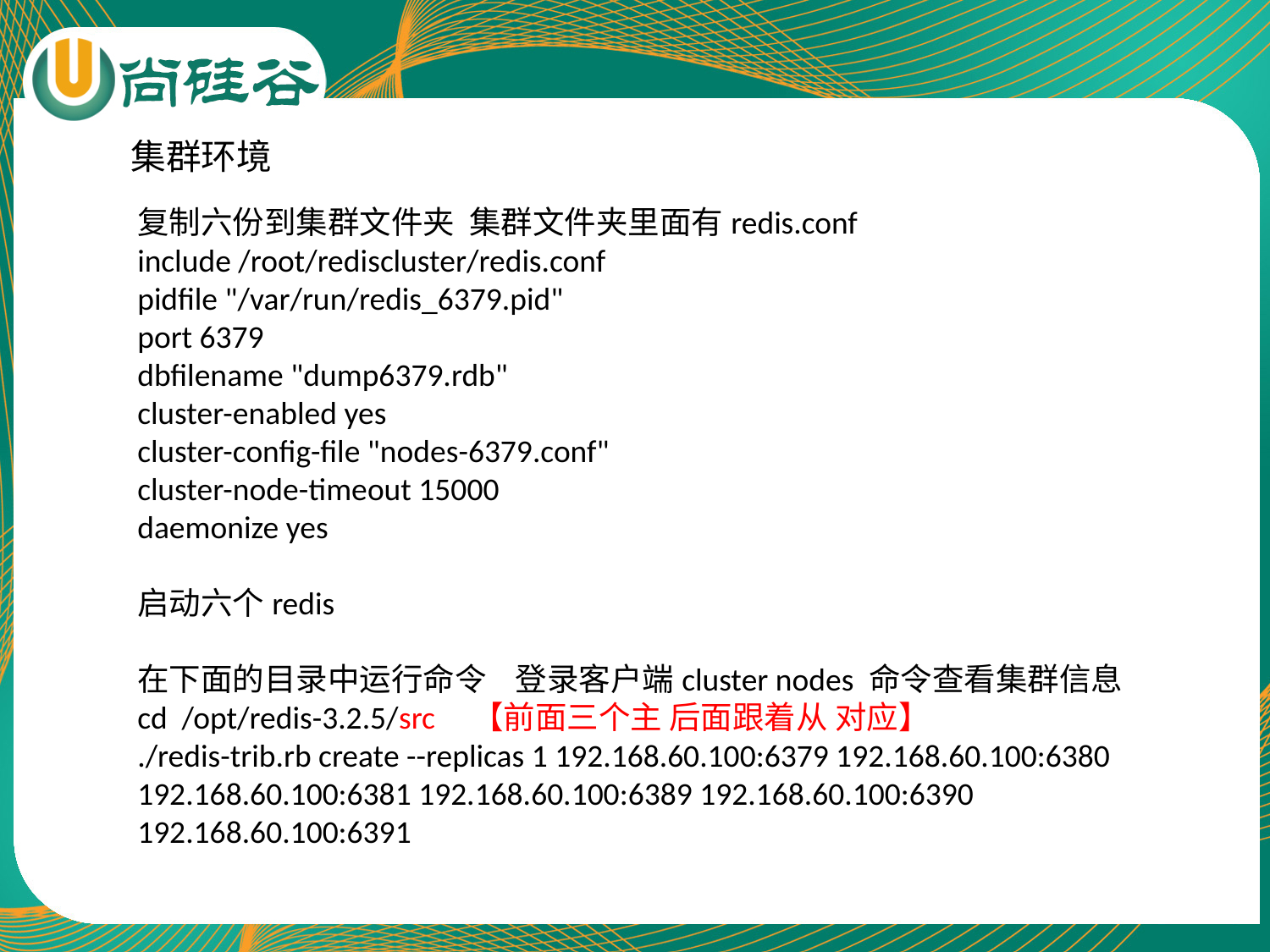

# 集群环境
复制六份到集群文件夹  集群文件夹里面有redis.conf
include /root/rediscluster/redis.conf
pidfile "/var/run/redis_6379.pid"
port 6379
dbfilename "dump6379.rdb"
cluster-enabled yes
cluster-config-file "nodes-6379.conf"
cluster-node-timeout 15000
daemonize yes

启动六个redis

在下面的目录中运行命令    登录客户端cluster nodes 命令查看集群信息
cd  /opt/redis-3.2.5/src    【前面三个主 后面跟着从 对应】
./redis-trib.rb create --replicas 1 192.168.60.100:6379 192.168.60.100:6380 192.168.60.100:6381 192.168.60.100:6389 192.168.60.100:6390 192.168.60.100:6391